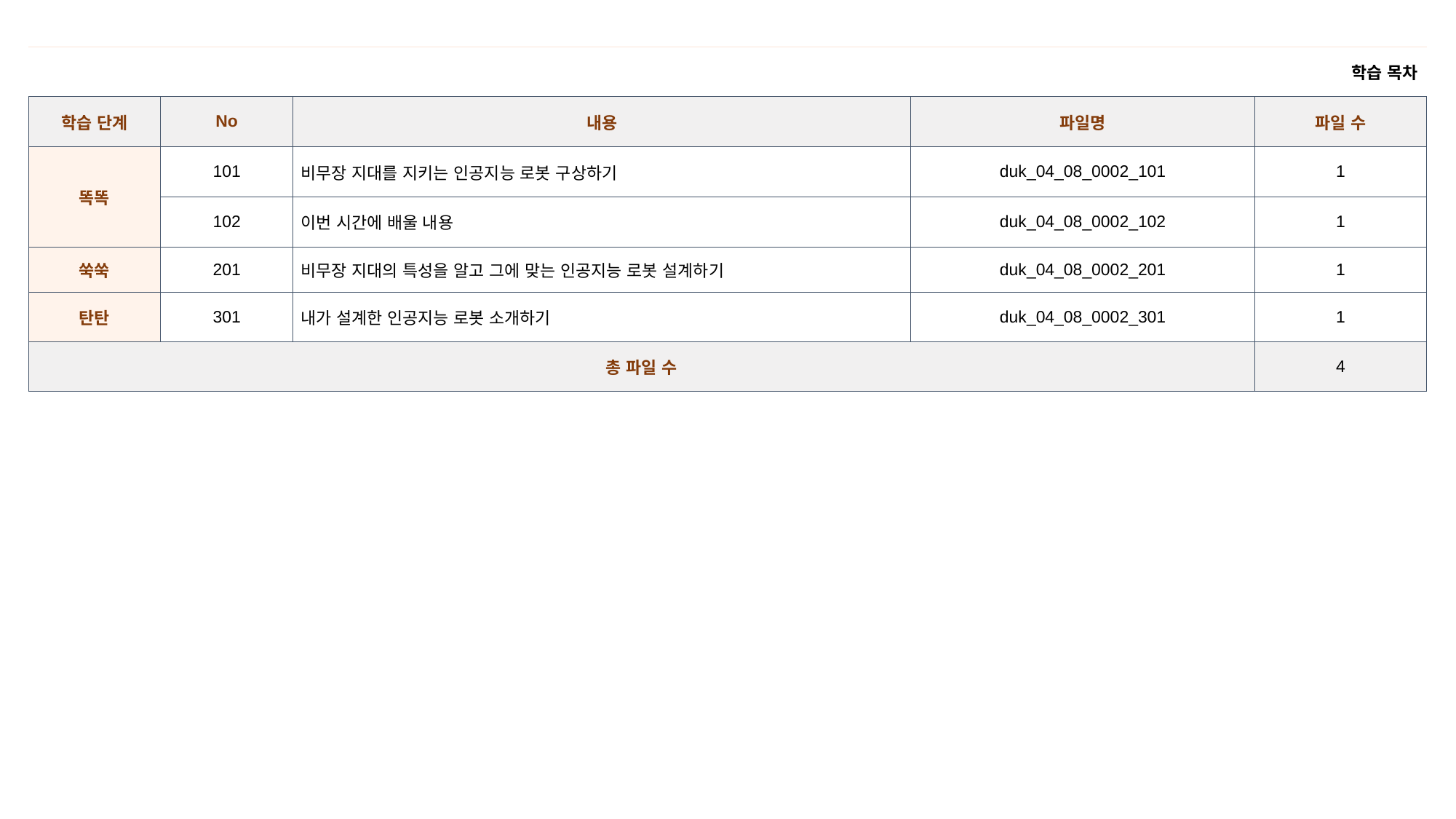

| 학습 목차 |  |  |  |  |
| --- | --- | --- | --- | --- |
| 학습 단계 | No | 내용 | 파일명 | 파일 수 |
| 똑똑 | 101 | 비무장 지대를 지키는 인공지능 로봇 구상하기 | duk\_04\_08\_0002\_101 | 1 |
|  | 102 | 이번 시간에 배울 내용 | duk\_04\_08\_0002\_102 | 1 |
| 쑥쑥 | 201 | 비무장 지대의 특성을 알고 그에 맞는 인공지능 로봇 설계하기 | duk\_04\_08\_0002\_201 | 1 |
| 탄탄 | 301 | 내가 설계한 인공지능 로봇 소개하기 | duk\_04\_08\_0002\_301 | 1 |
| 총 파일 수 |  |  |  | 4 |